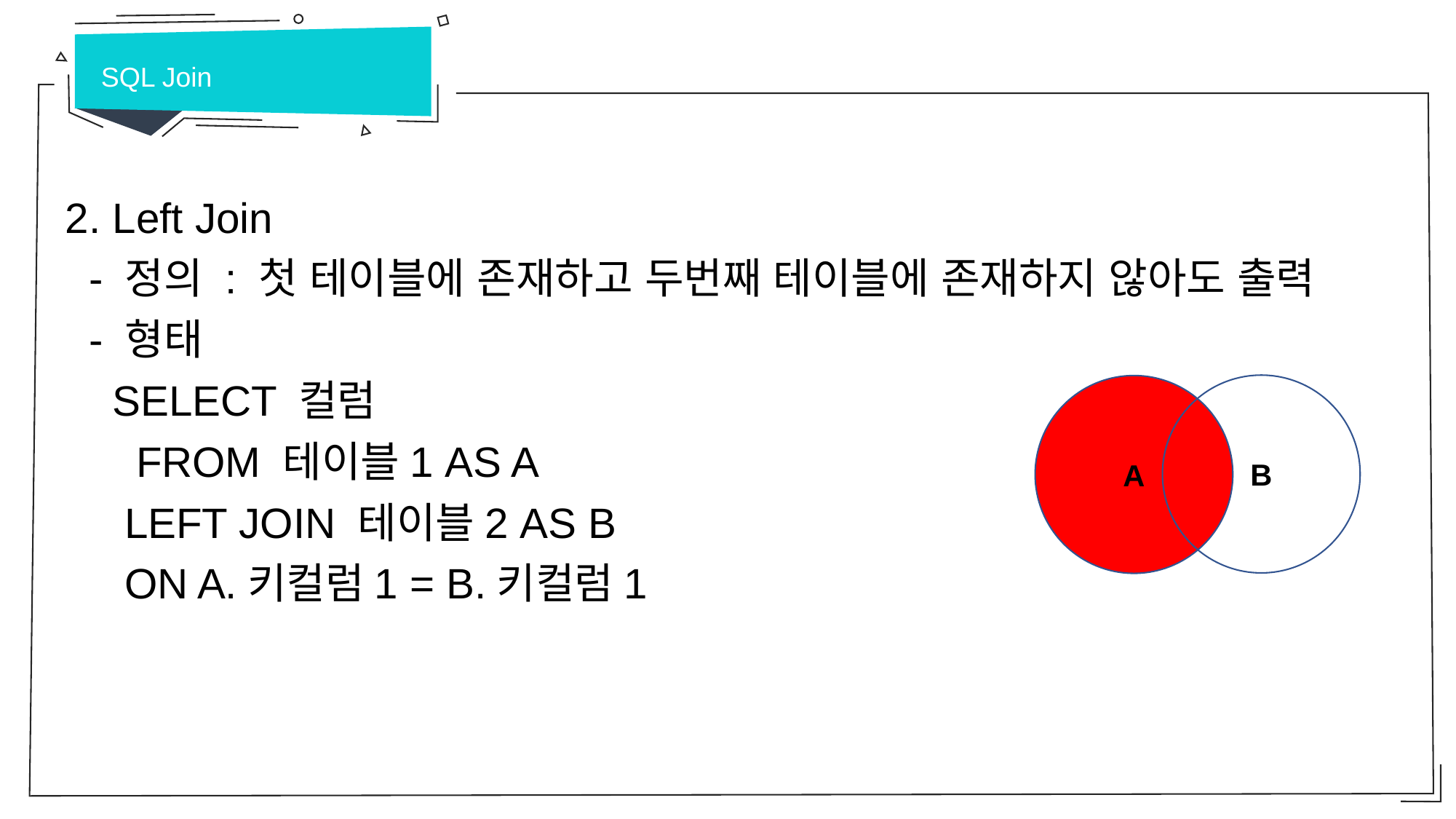

SQL Join
2. Left Join
  - 정의 : 첫 테이블에 존재하고 두번째 테이블에 존재하지 않아도 출력
  - 형태
    SELECT 컬럼
      FROM 테이블1 AS A
     LEFT JOIN 테이블2 AS B
     ON A.키컬럼1 = B.키컬럼1
B
A